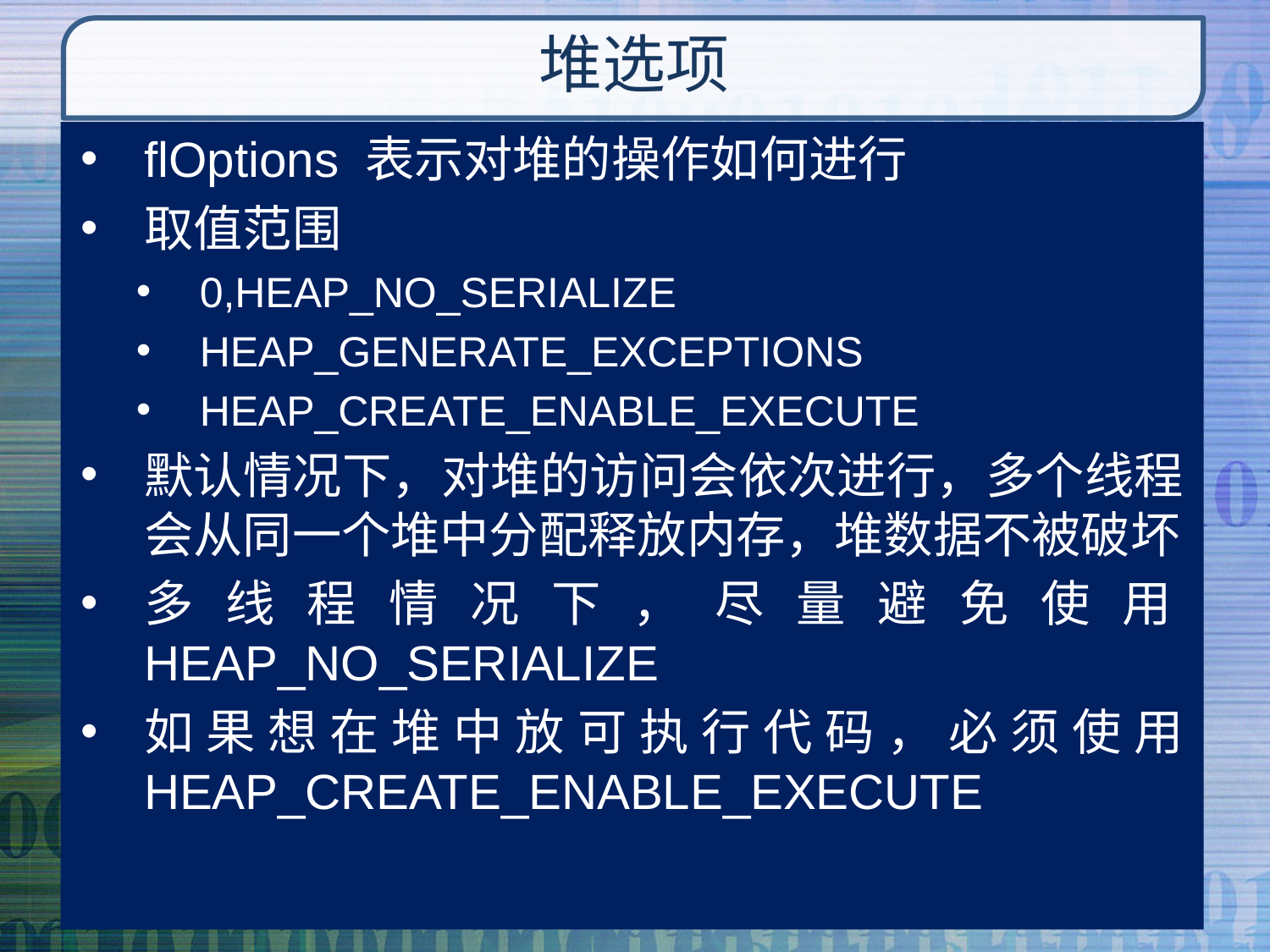

# 堆选项
flOptions 表示对堆的操作如何进行
取值范围
0,HEAP_NO_SERIALIZE
HEAP_GENERATE_EXCEPTIONS
HEAP_CREATE_ENABLE_EXECUTE
默认情况下，对堆的访问会依次进行，多个线程会从同一个堆中分配释放内存，堆数据不被破坏
多线程情况下，尽量避免使用HEAP_NO_SERIALIZE
如果想在堆中放可执行代码，必须使用 HEAP_CREATE_ENABLE_EXECUTE